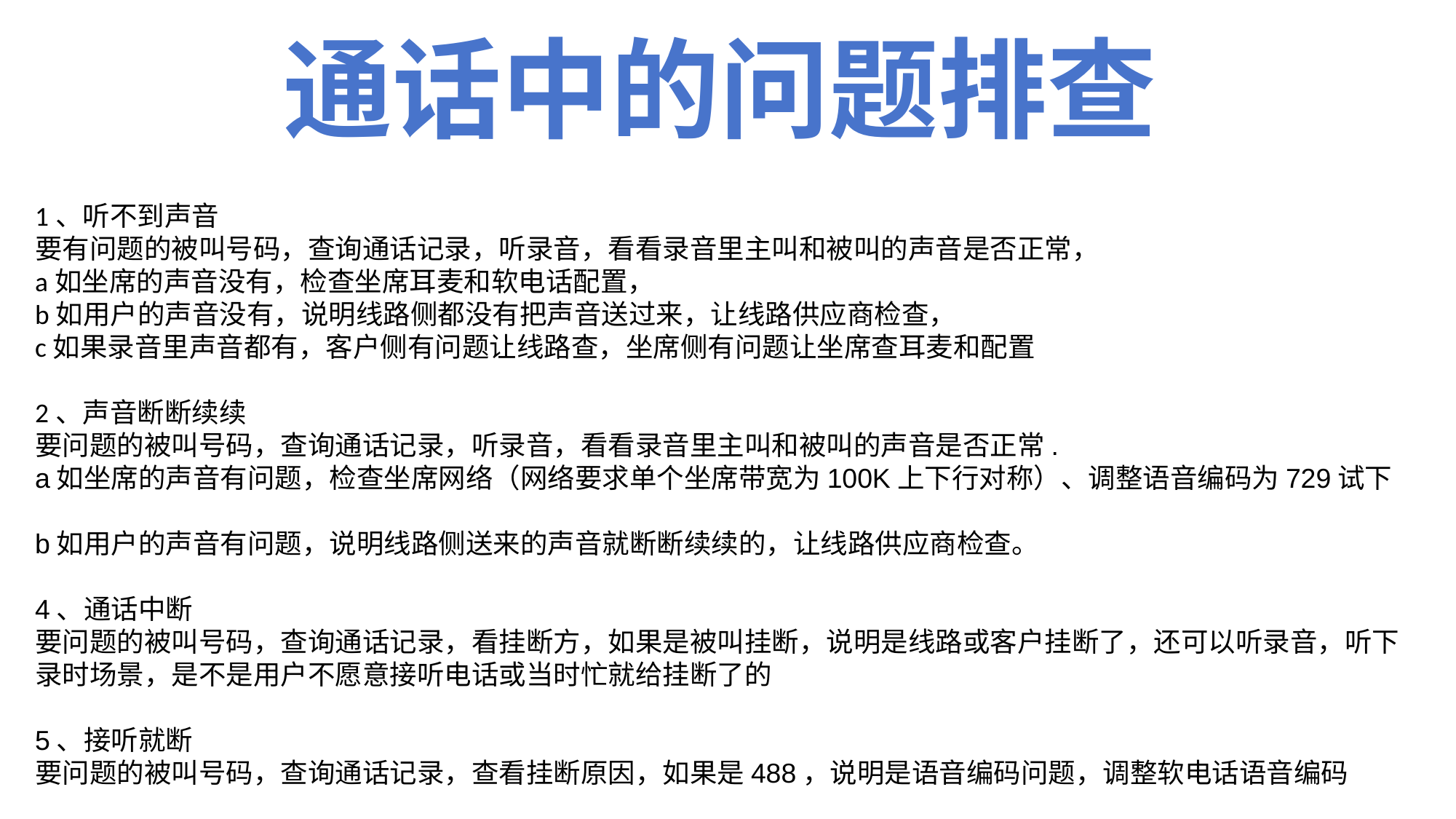

通话中的问题排查
1、听不到声音要有问题的被叫号码，查询通话记录，听录音，看看录音里主叫和被叫的声音是否正常，a如坐席的声音没有，检查坐席耳麦和软电话配置，b如用户的声音没有，说明线路侧都没有把声音送过来，让线路供应商检查，c如果录音里声音都有，客户侧有问题让线路查，坐席侧有问题让坐席查耳麦和配置 2、声音断断续续要问题的被叫号码，查询通话记录，听录音，看看录音里主叫和被叫的声音是否正常.a如坐席的声音有问题，检查坐席网络（网络要求单个坐席带宽为100K上下行对称）、调整语音编码为729试下 b如用户的声音有问题，说明线路侧送来的声音就断断续续的，让线路供应商检查。 4、通话中断要问题的被叫号码，查询通话记录，看挂断方，如果是被叫挂断，说明是线路或客户挂断了，还可以听录音，听下录时场景，是不是用户不愿意接听电话或当时忙就给挂断了的 5、接听就断要问题的被叫号码，查询通话记录，查看挂断原因，如果是488，说明是语音编码问题，调整软电话语音编码